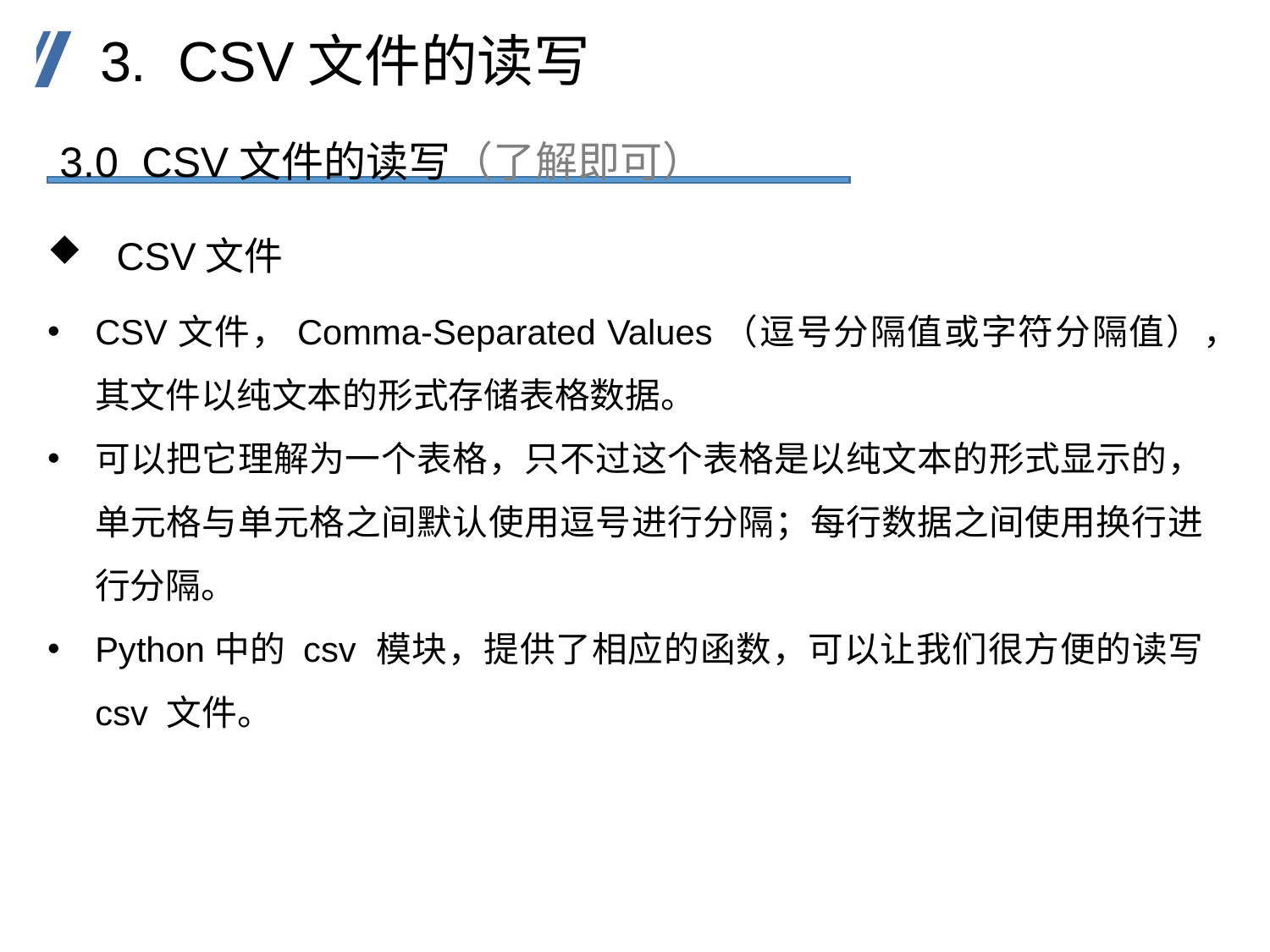

3.  CSV文件的读写
3.0  CSV文件的读写（了解即可）

  CSV文件
CSV文件，Comma-Separated Values（逗号分隔值或字符分隔值），其文件以纯文本的形式存储表格数据。
可以把它理解为一个表格，只不过这个表格是以纯文本的形式显示的，单元格与单元格之间默认使用逗号进行分隔；每行数据之间使用换行进行分隔。
Python中的 csv 模块，提供了相应的函数，可以让我们很方便的读写 csv 文件。